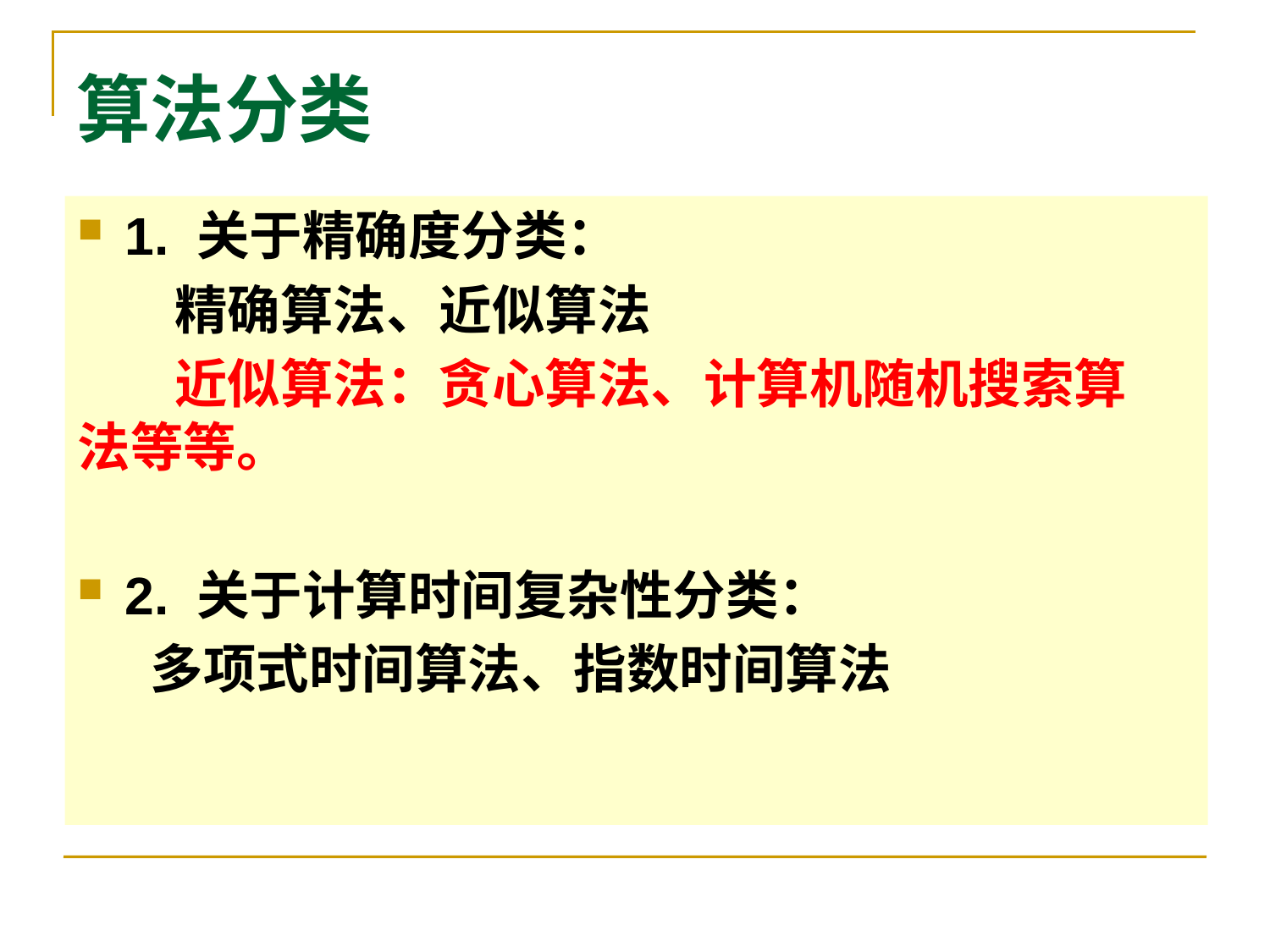

# 算法分类
1. 关于精确度分类：
       精确算法、近似算法
       近似算法：贪心算法、计算机随机搜索算     法等等。

2. 关于计算时间复杂性分类：
     多项式时间算法、指数时间算法